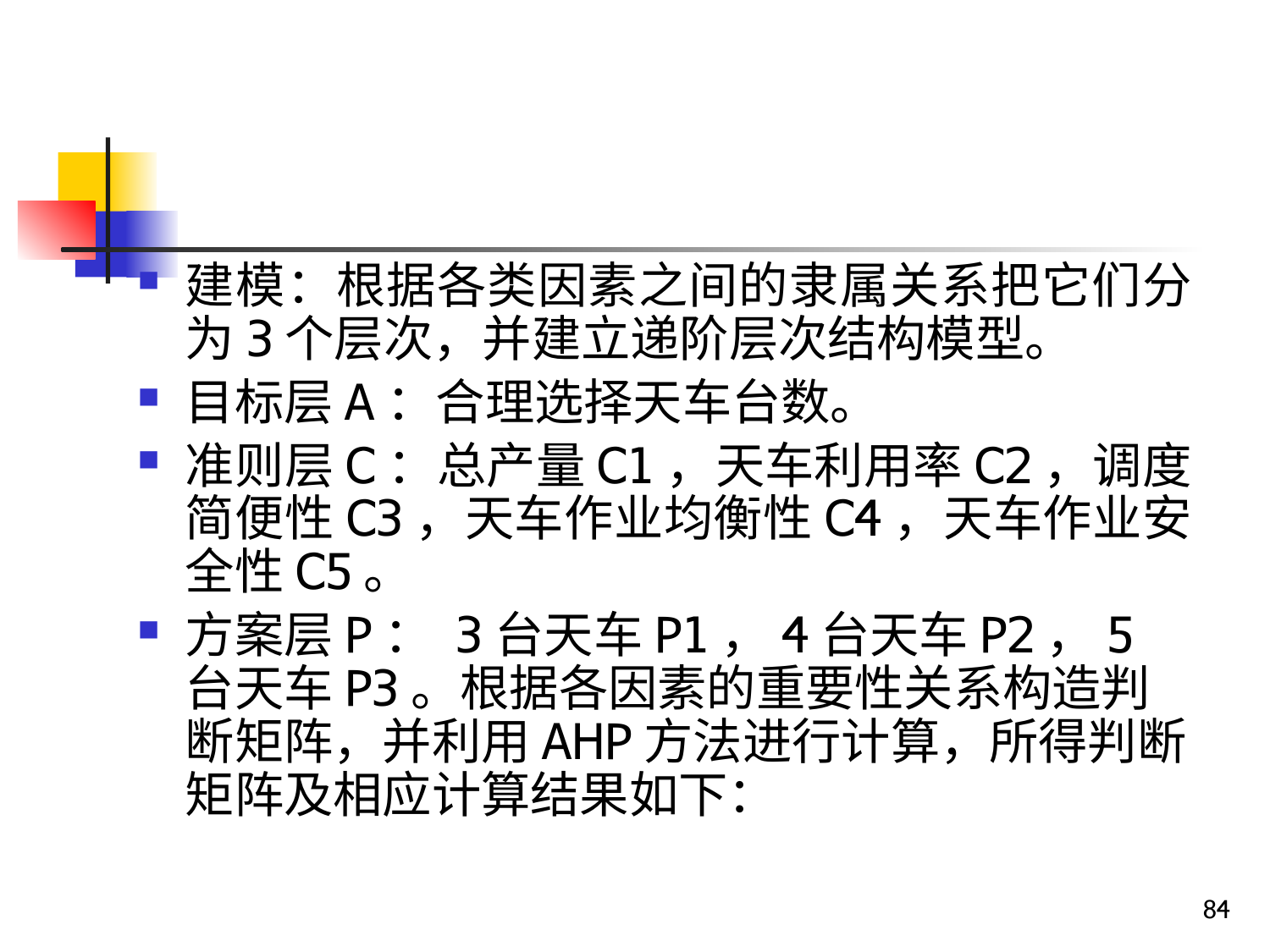

#
建模：根据各类因素之间的隶属关系把它们分为3个层次，并建立递阶层次结构模型。
目标层A：合理选择天车台数。
准则层C：总产量C1，天车利用率C2，调度简便性C3，天车作业均衡性C4，天车作业安全性C5。
方案层P： 3台天车P1，4台天车P2，5台天车P3。根据各因素的重要性关系构造判断矩阵，并利用AHP方法进行计算，所得判断矩阵及相应计算结果如下：
84